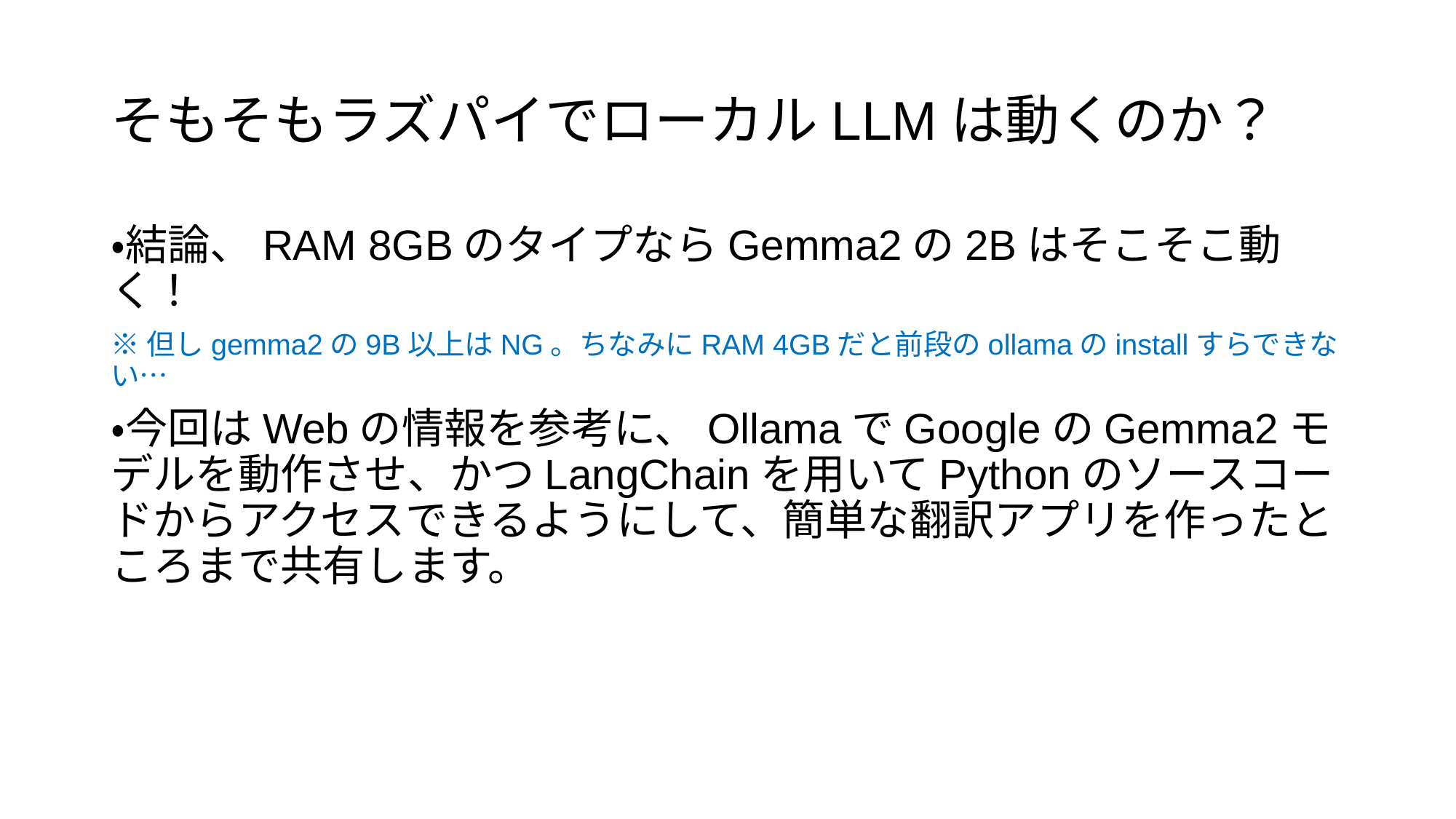

# そもそもラズパイでローカルLLMは動くのか？
・結論、RAM 8GBのタイプならGemma2の2Bはそこそこ動く！
※但しgemma2の9B以上はNG。ちなみにRAM 4GBだと前段のollamaのinstallすらできない…
・今回はWebの情報を参考に、OllamaでGoogleのGemma2モデルを動作させ、かつLangChainを用いてPythonのソースコードからアクセスできるようにして、簡単な翻訳アプリを作ったところまで共有します。